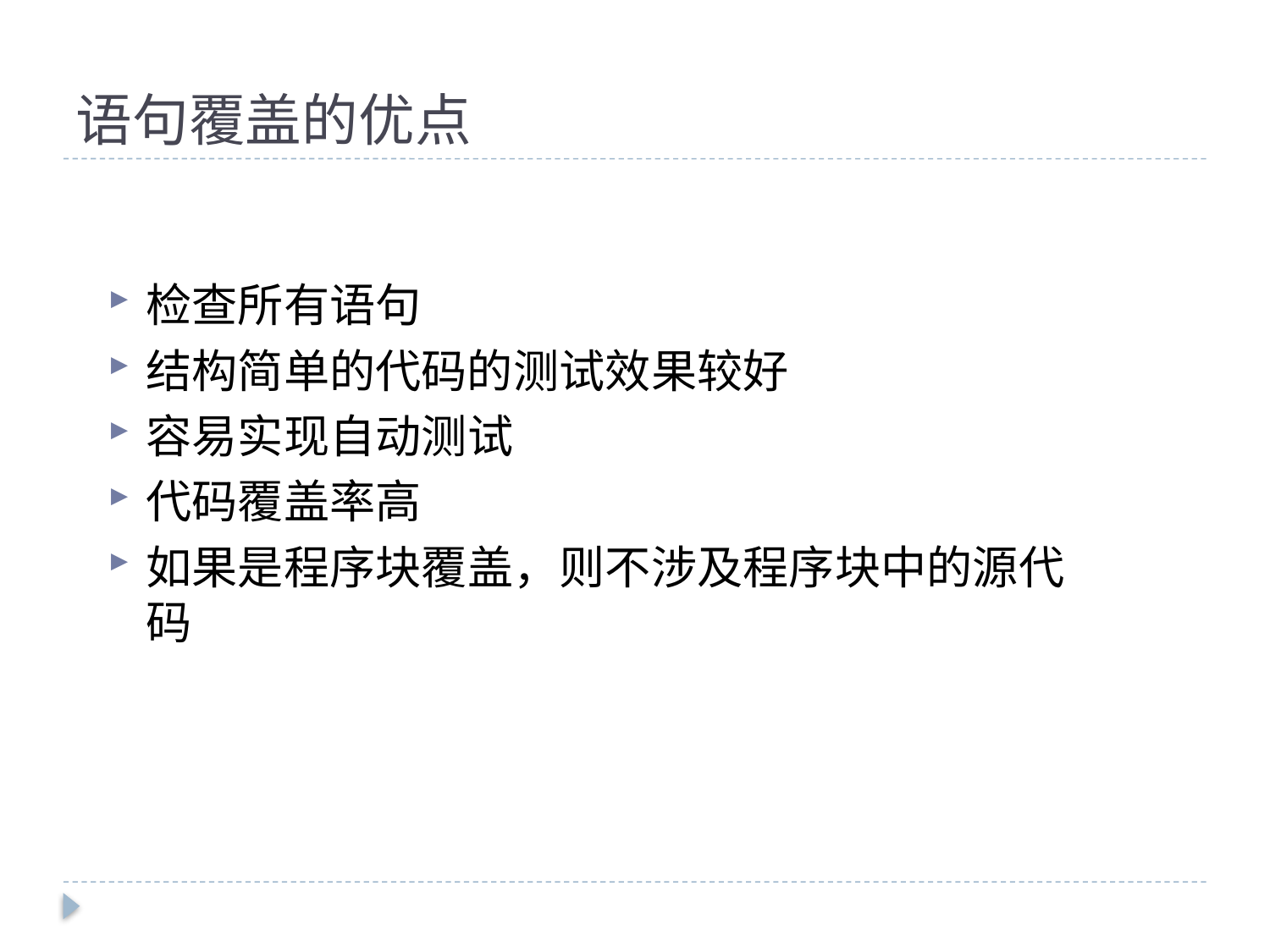

# 语句覆盖的优点
检查所有语句
结构简单的代码的测试效果较好
容易实现自动测试
代码覆盖率高
如果是程序块覆盖，则不涉及程序块中的源代码